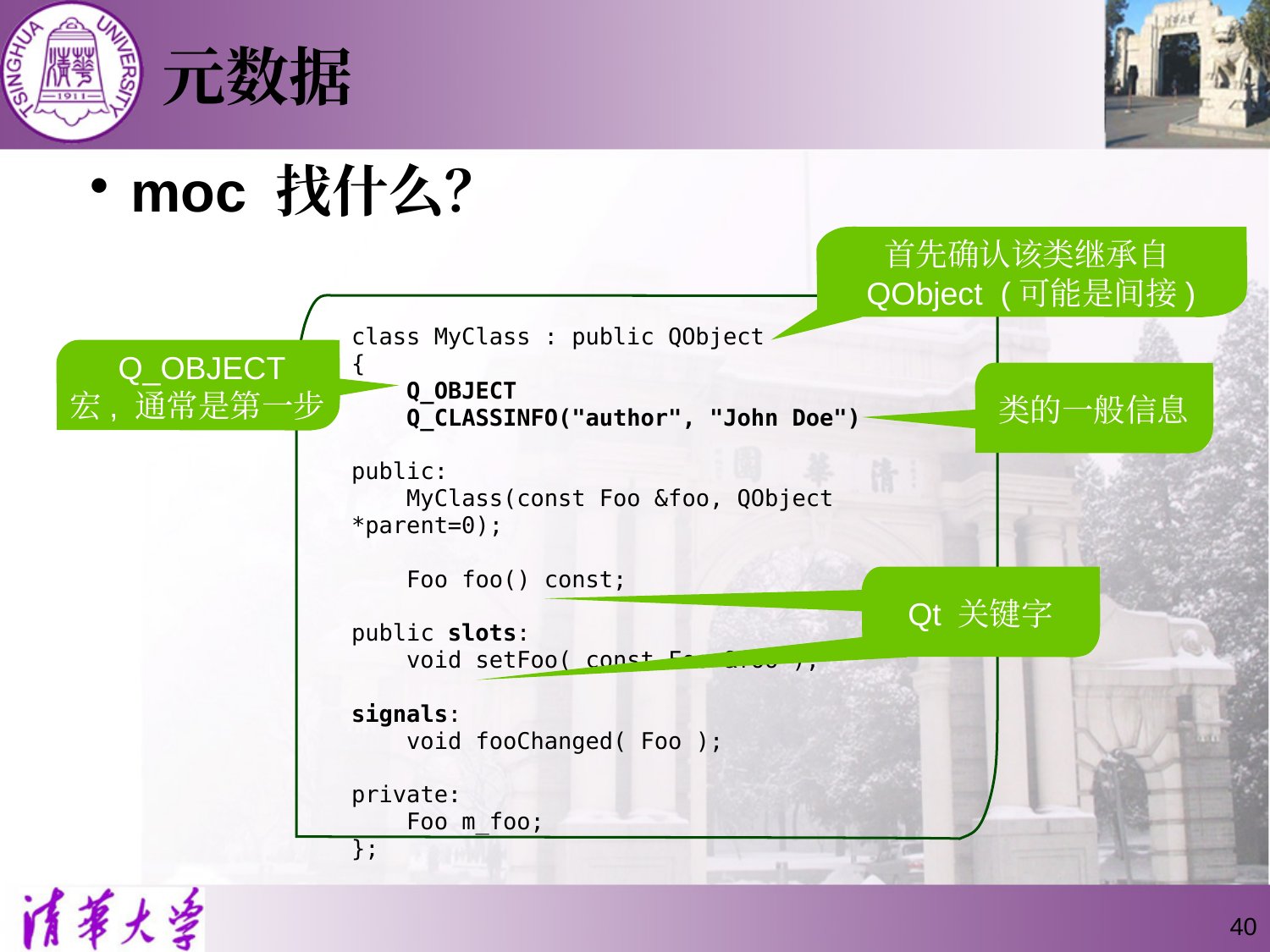

# 元数据
moc 找什么？

首先确认该类继承自
QObject  (可能是间接)

class MyClass : public QObject
{
    Q_OBJECT
    Q_CLASSINFO("author", "John Doe")

public:
    MyClass(const Foo &foo, QObject *parent=0);

    Foo foo() const;

public slots:
    void setFoo( const Foo &foo );

signals:
    void fooChanged( Foo );

private:
    Foo m_foo;
};

 Q_OBJECT
宏, 通常是第一步

类的一般信息

Qt 关键字

40